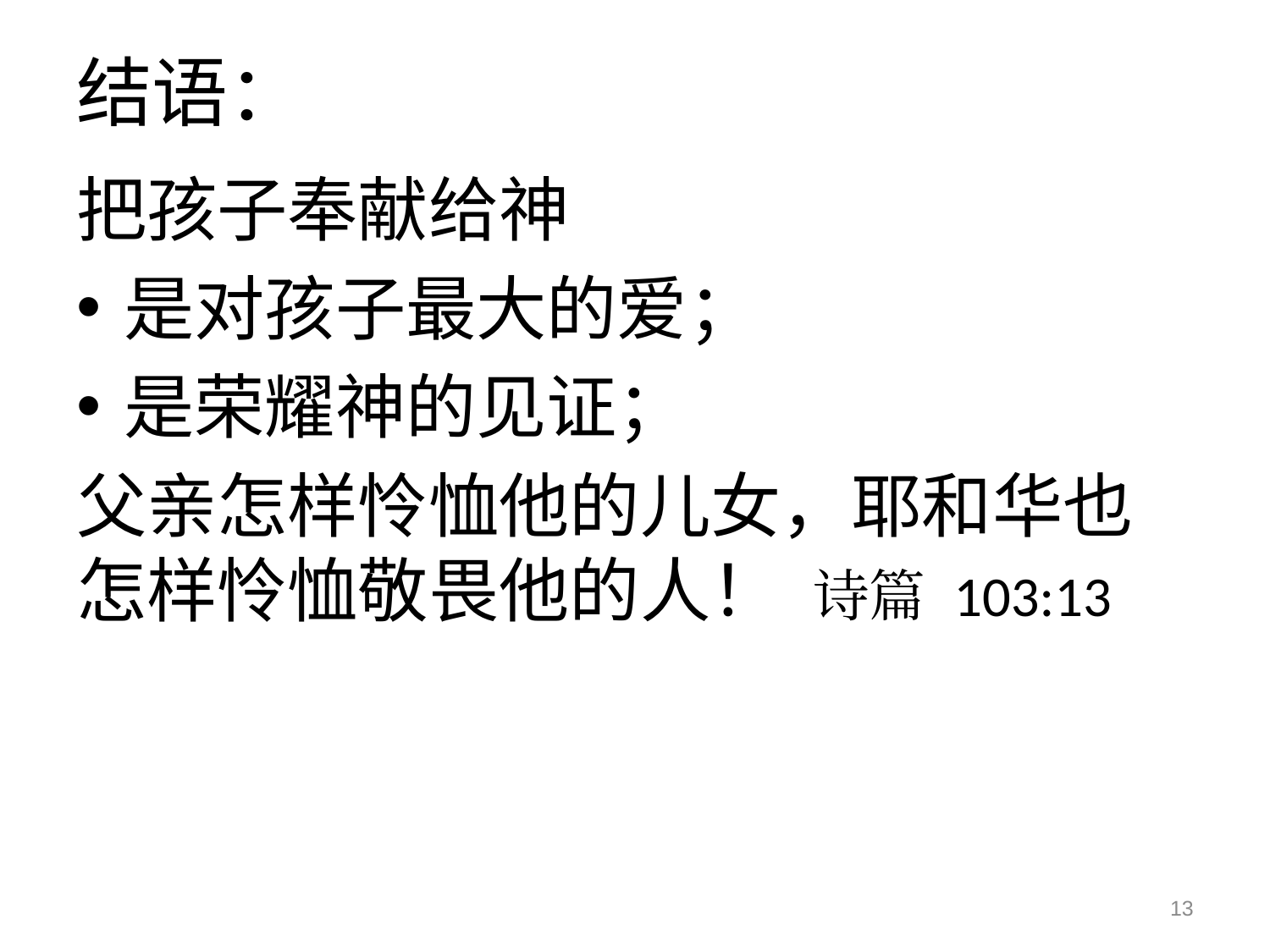

# 结语：
把孩子奉献给神
是对孩子最大的爱；
是荣耀神的见证；
父亲怎样怜恤他的儿女，耶和华也怎样怜恤敬畏他的人！  诗篇 103:13
13